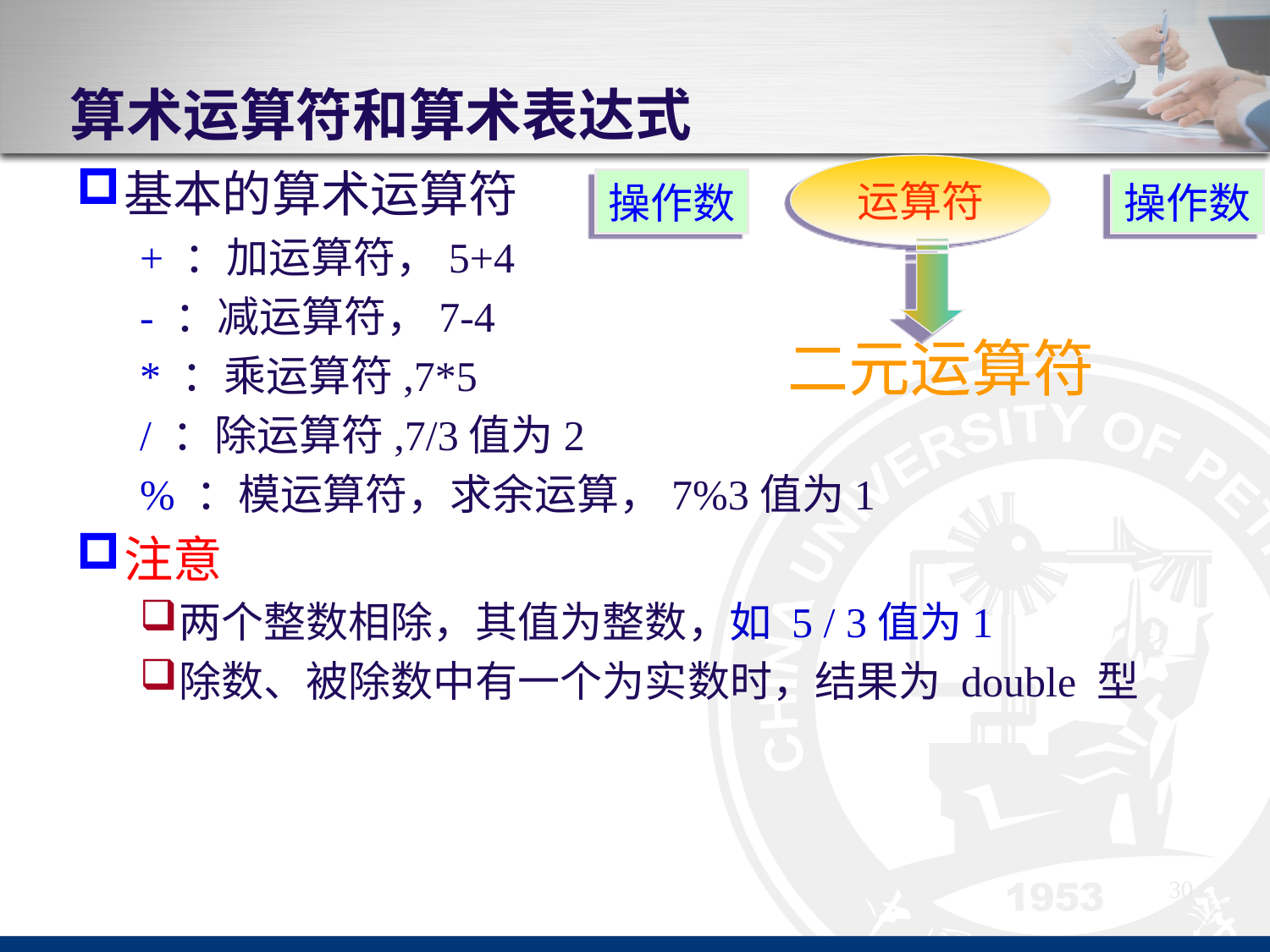

# 算术运算符和算术表达式
基本的算术运算符
+ ：加运算符，5+4
- ：减运算符，7-4
* ：乘运算符,7*5
/ ：除运算符,7/3值为2
% ：模运算符，求余运算，7%3值为1
注意
两个整数相除，其值为整数，如 5 / 3值为1
除数、被除数中有一个为实数时，结果为 double 型
运算符
操作数
操作数

二元运算符
30